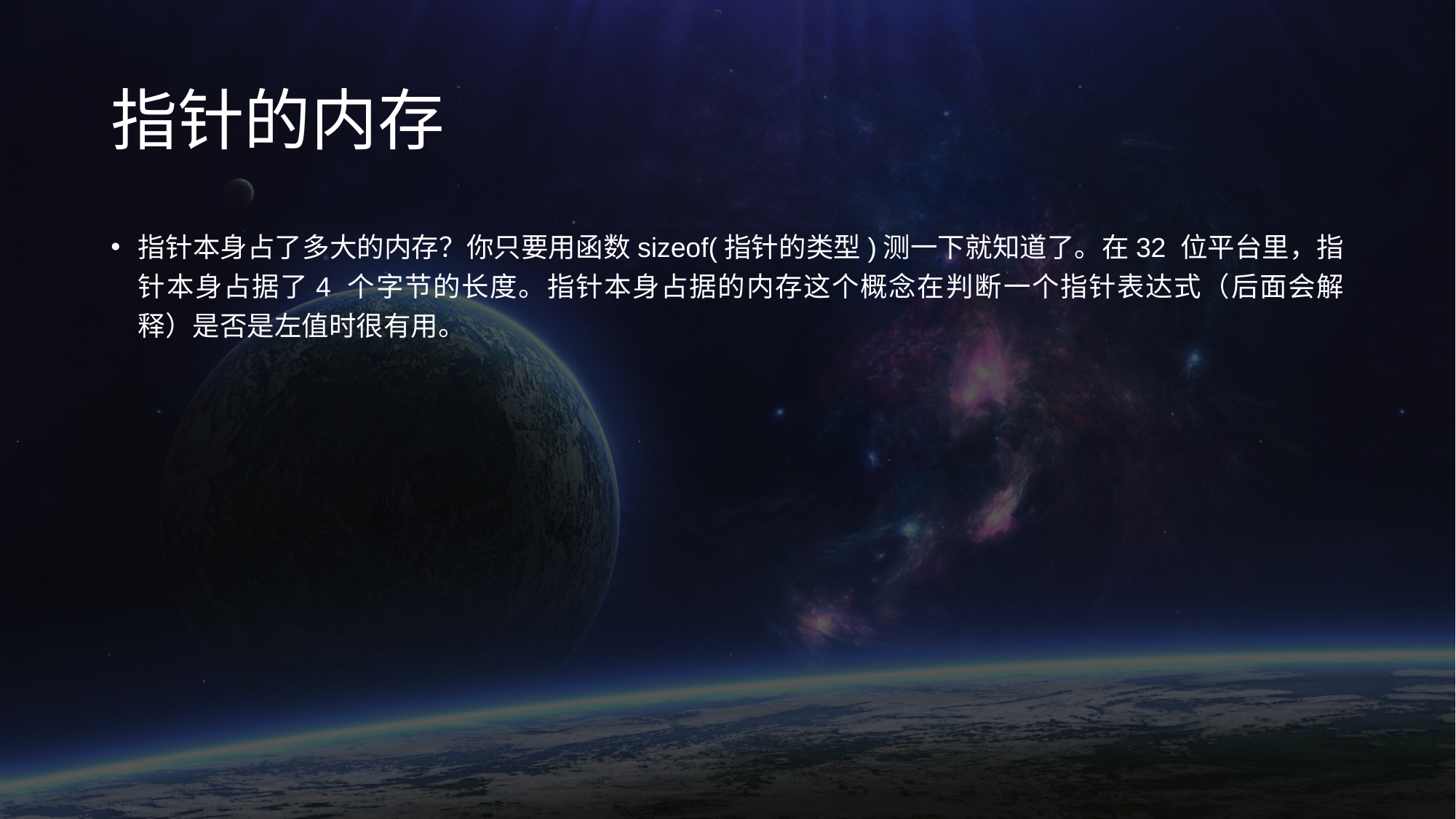

# 指针的内存
指针本身占了多大的内存？你只要用函数sizeof(指针的类型)测一下就知道了。在32 位平台里，指针本身占据了4 个字节的长度。指针本身占据的内存这个概念在判断一个指针表达式（后面会解释）是否是左值时很有用。